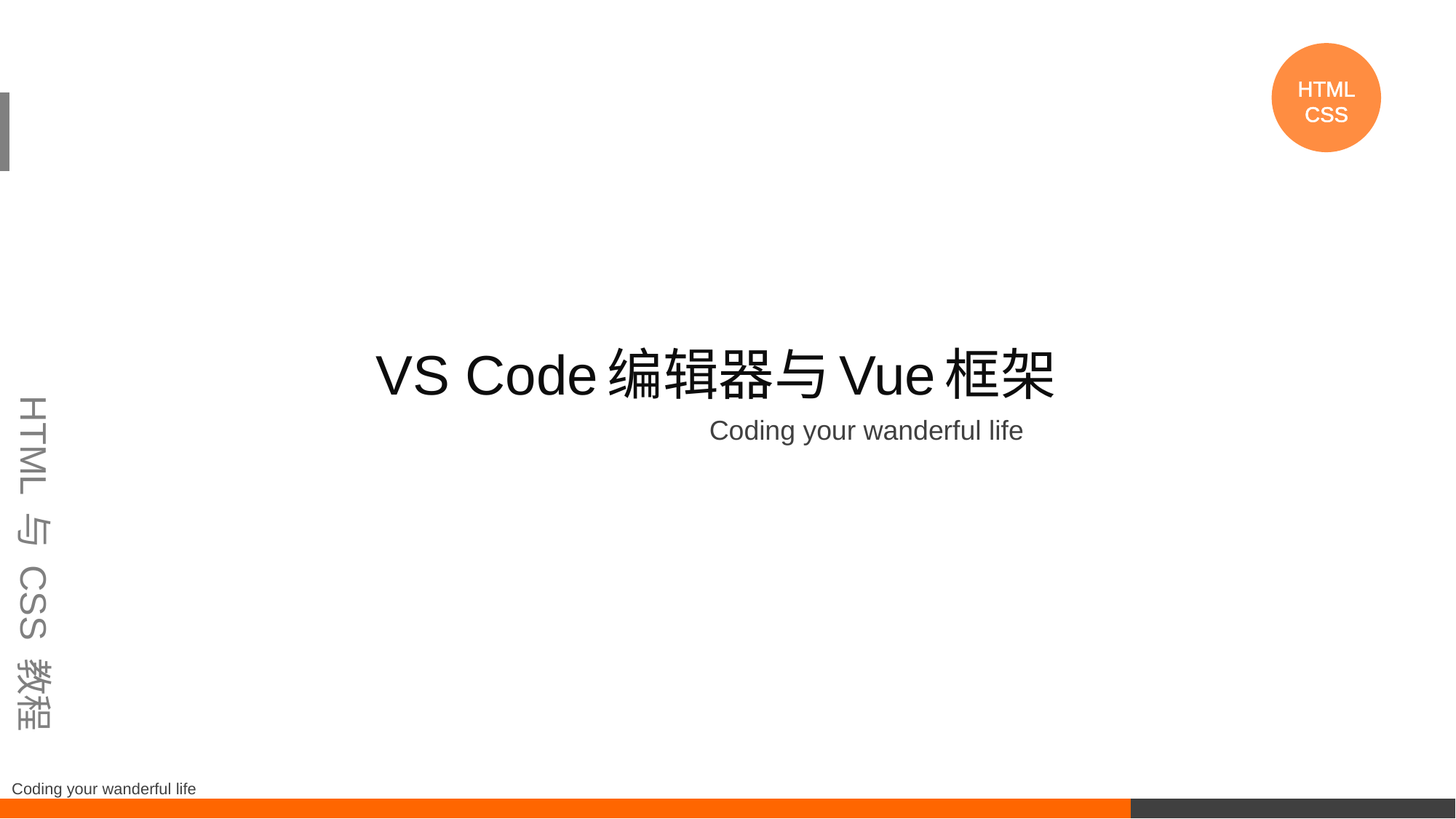

HTML
CSS

HTML 与 CSS 教程
      VS Code编辑器与Vue框架
Coding your wanderful life
Coding your wanderful life